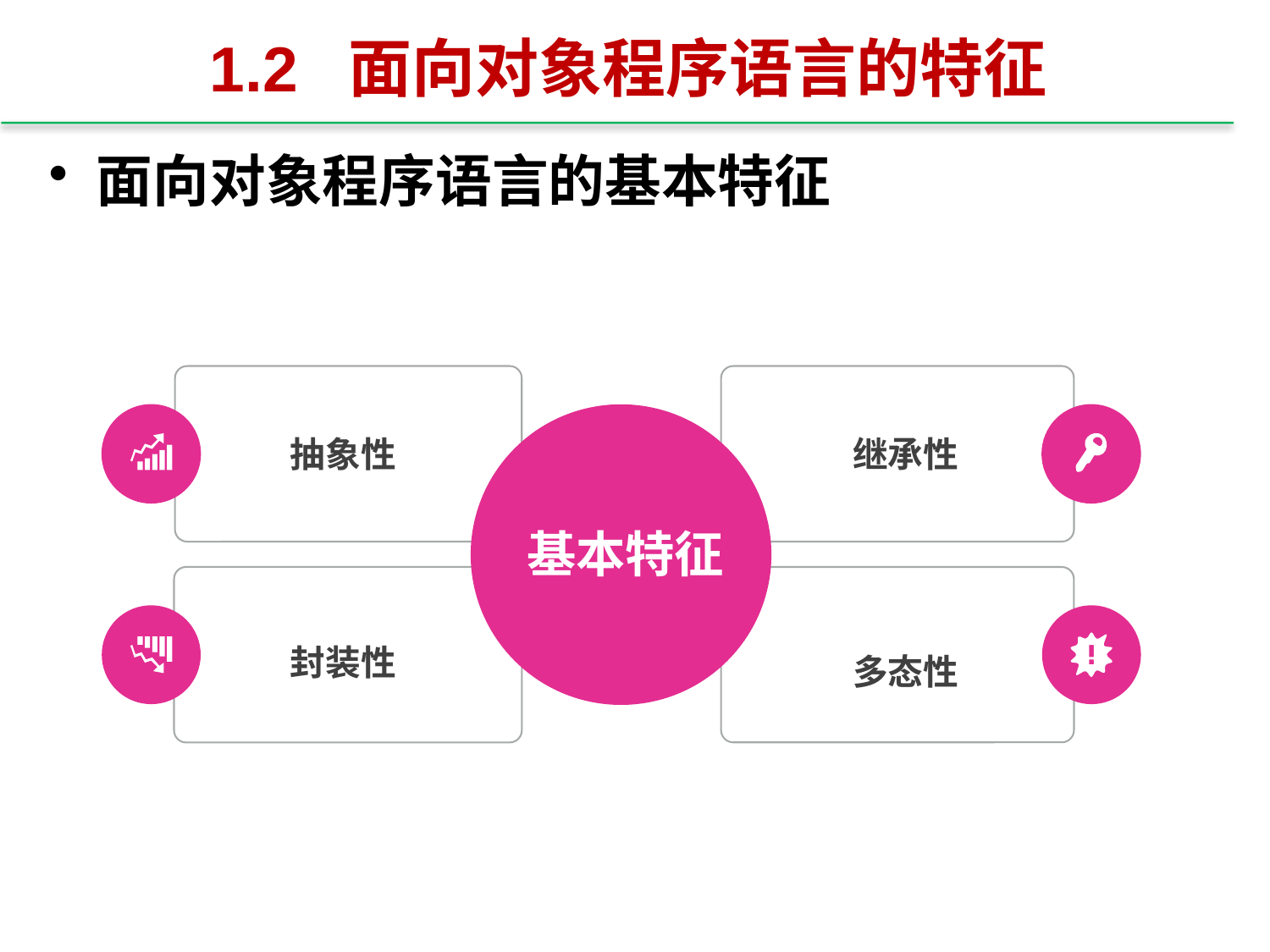

# 1.2  面向对象程序语言的特征
面向对象程序语言的基本特征

抽象性
继承性
基本特征

封装性
多态性